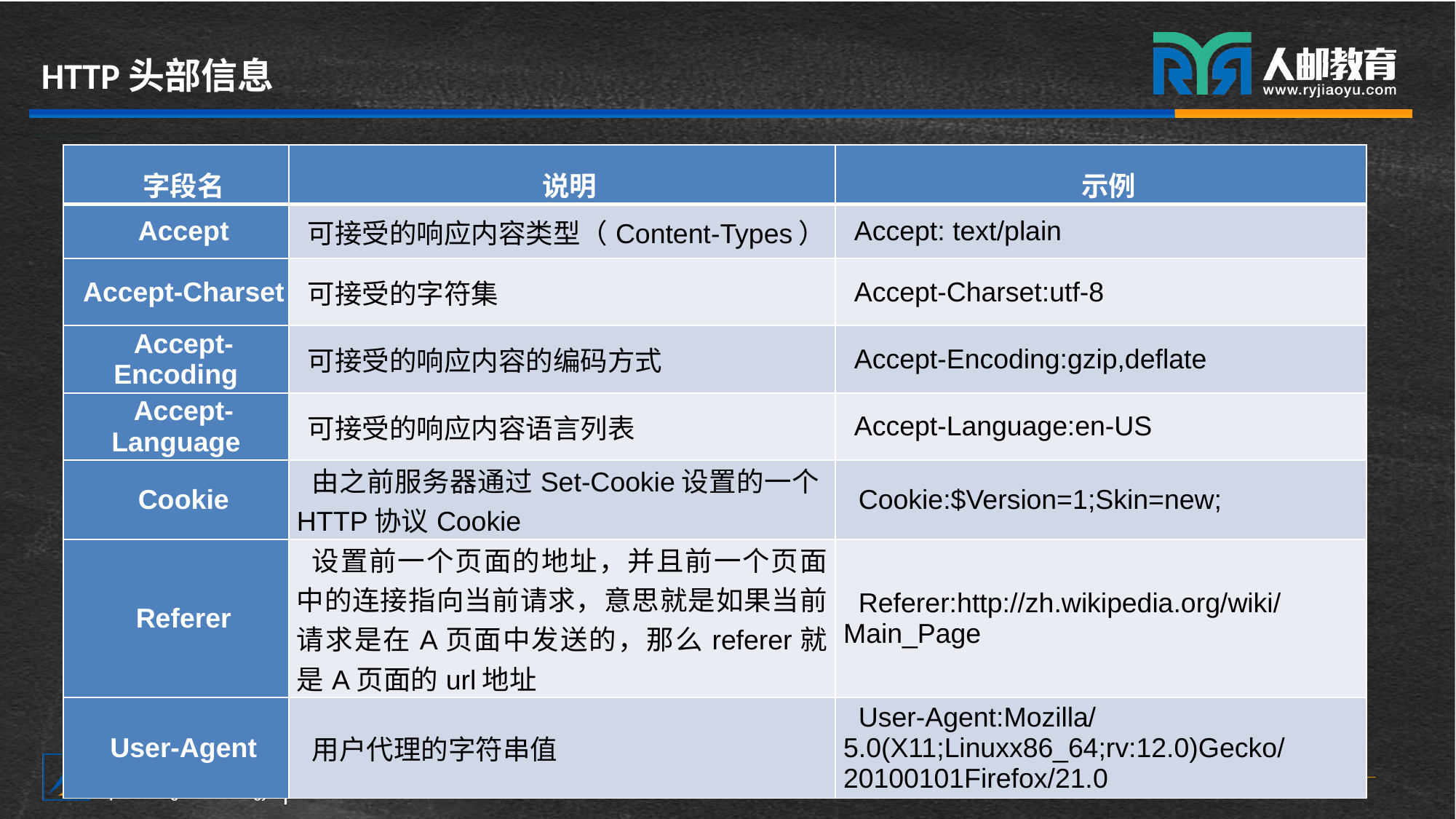

# HTTP头部信息
2. 常用头字段
| 字段名 | 说明 | 示例 |
| --- | --- | --- |
| Accept | 可接受的响应内容类型（Content-Types） | Accept: text/plain |
| Accept-Charset | 可接受的字符集 | Accept-Charset:utf-8 |
| Accept-Encoding | 可接受的响应内容的编码方式 | Accept-Encoding:gzip,deflate |
| Accept-Language | 可接受的响应内容语言列表 | Accept-Language:en-US |
| Cookie | 由之前服务器通过Set-Cookie设置的一个HTTP协议Cookie | Cookie:$Version=1;Skin=new; |
| Referer | 设置前一个页面的地址，并且前一个页面中的连接指向当前请求，意思就是如果当前请求是在A页面中发送的，那么referer就是A页面的url地址 | Referer:http://zh.wikipedia.org/wiki/Main\_Page |
| User-Agent | 用户代理的字符串值 | User-Agent:Mozilla/5.0(X11;Linuxx86\_64;rv:12.0)Gecko/20100101Firefox/21.0 |
HTTP头字段根据实际用途被分为4种类型：通用头字段（General Header Fields），请求头字段（Request Header Fields），响应头字段（Response Header Fields），实体头字段（Entity Header Fields）。